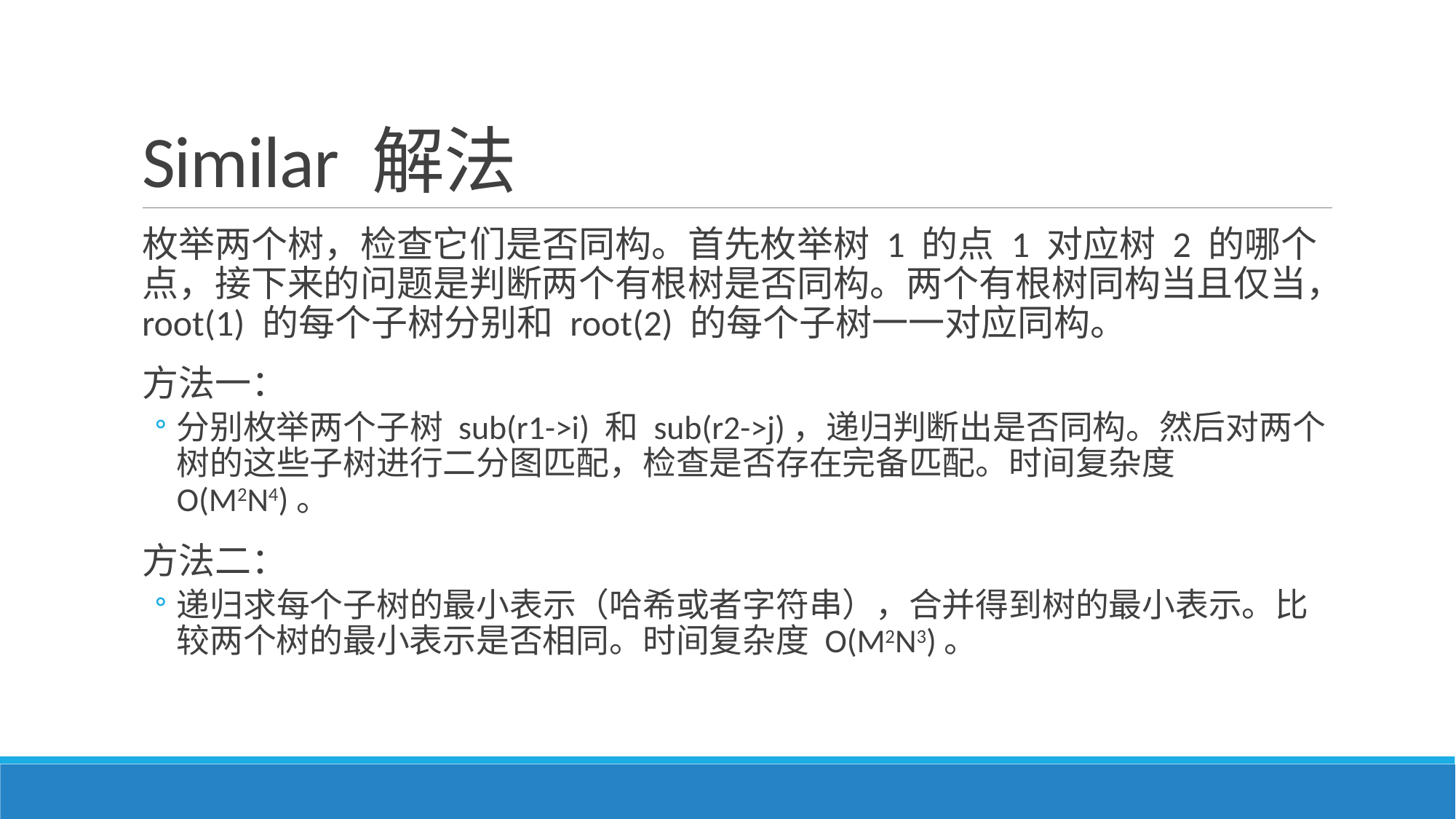

# Similar 解法
枚举两个树，检查它们是否同构。首先枚举树 1 的点 1 对应树 2 的哪个点，接下来的问题是判断两个有根树是否同构。两个有根树同构当且仅当，root(1) 的每个子树分别和 root(2) 的每个子树一一对应同构。
方法一：
分别枚举两个子树 sub(r1->i) 和 sub(r2->j)，递归判断出是否同构。然后对两个树的这些子树进行二分图匹配，检查是否存在完备匹配。时间复杂度 O(M2N4)。
方法二：
递归求每个子树的最小表示（哈希或者字符串），合并得到树的最小表示。比较两个树的最小表示是否相同。时间复杂度 O(M2N3)。